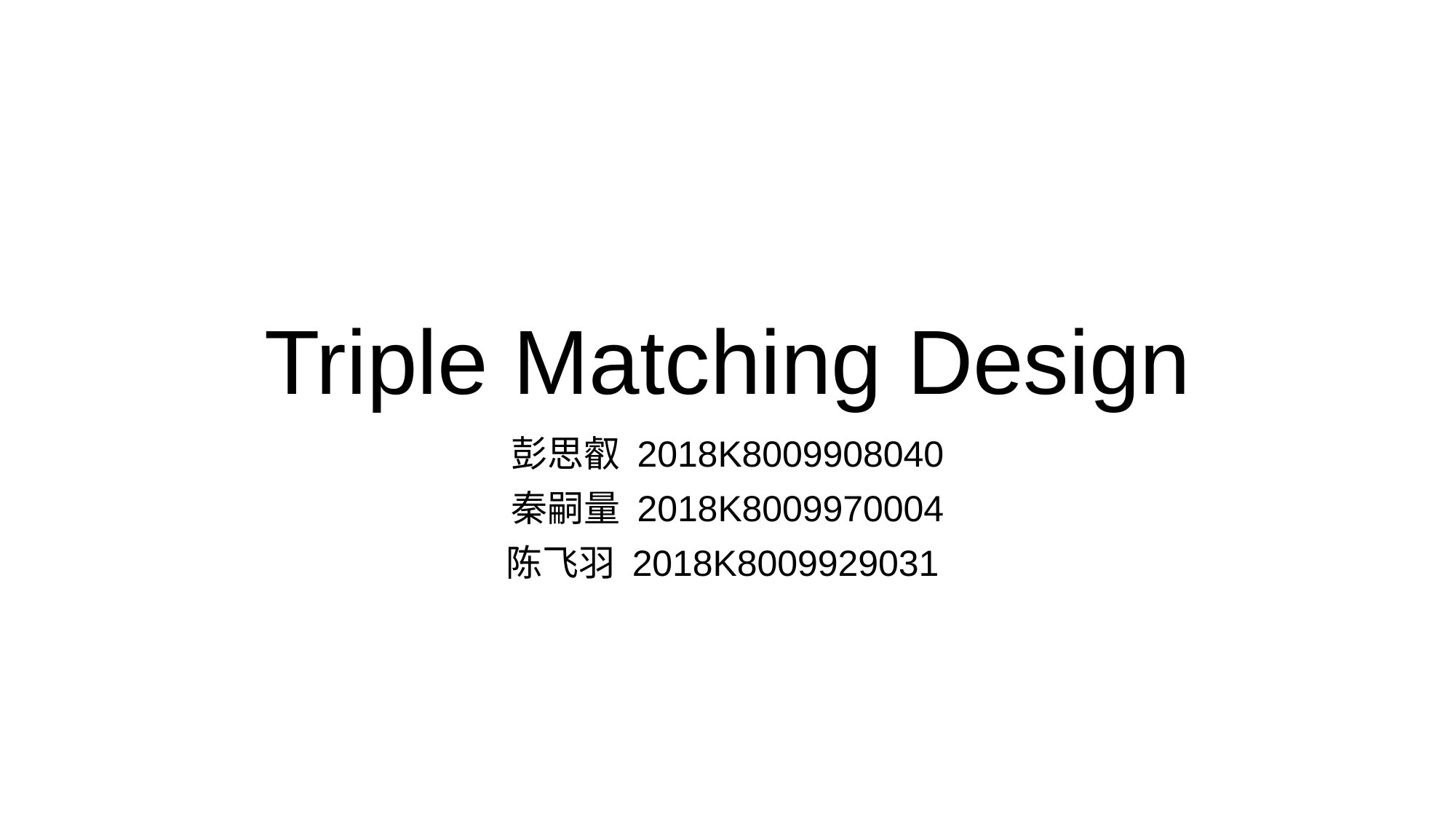

# Triple Matching Design
彭思叡 2018K8009908040
秦嗣量 2018K8009970004
陈飞羽 2018K8009929031